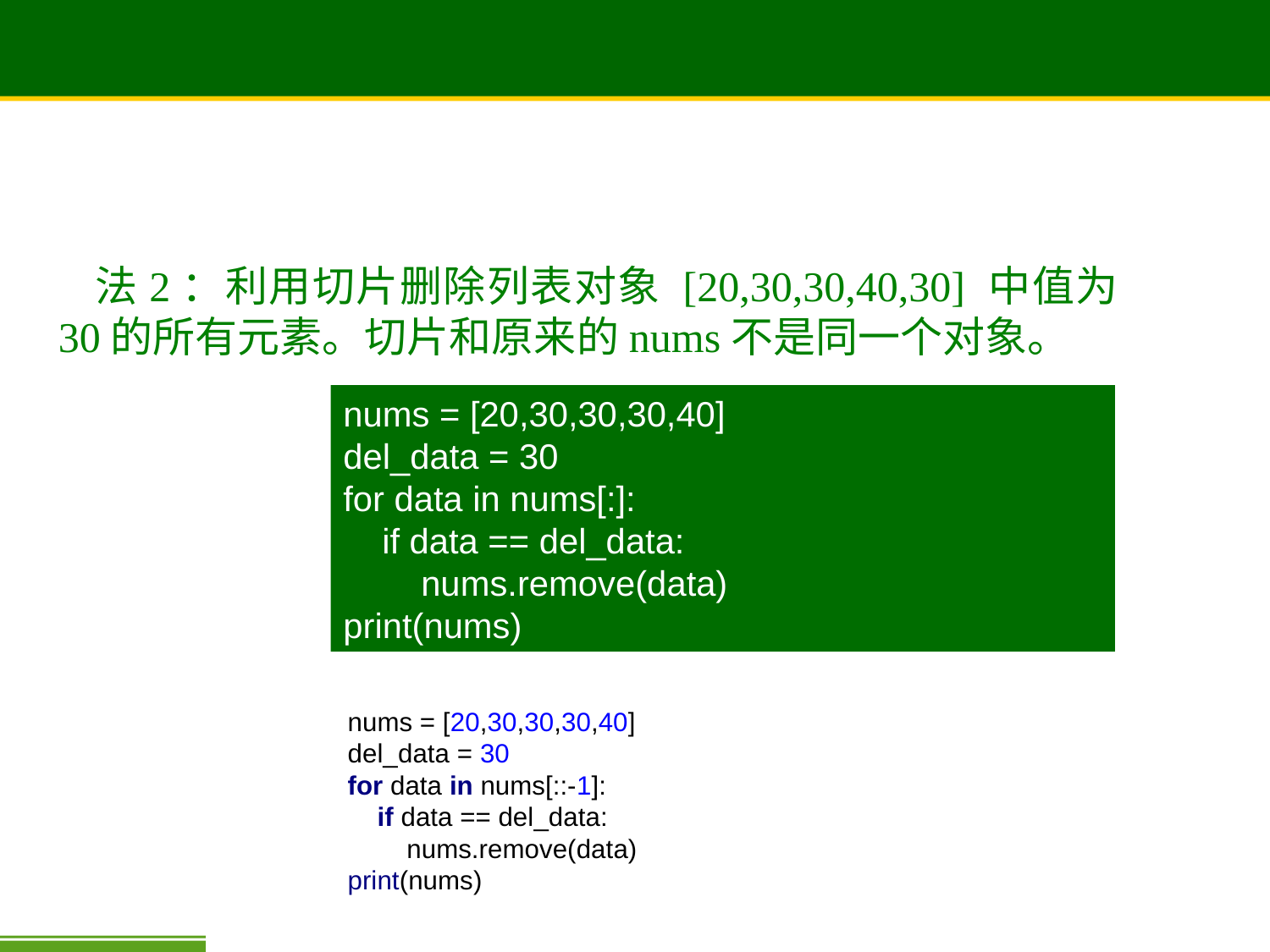

法2：利用切片删除列表对象 [20,30,30,40,30] 中值为30的所有元素。切片和原来的nums不是同一个对象。
nums = [20,30,30,30,40]
del_data = 30
for data in nums[:]:
    if data == del_data:
        nums.remove(data)
print(nums)
nums = [20,30,30,30,40]
del_data = 30
for data in nums[::-1]:
    if data == del_data:
        nums.remove(data)
print(nums)